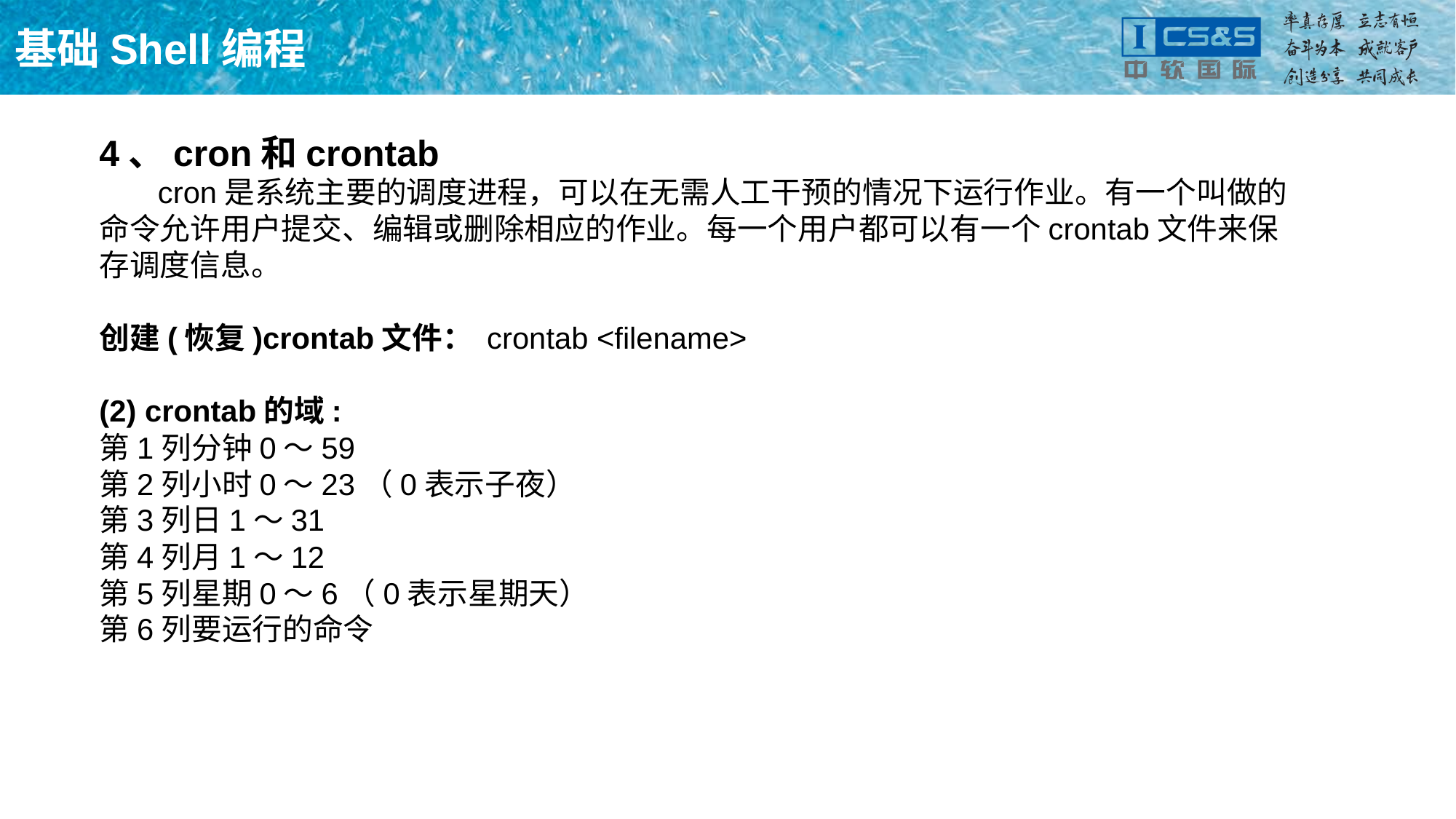

# 基础Shell编程
4、cron和crontab
       cron是系统主要的调度进程，可以在无需人工干预的情况下运行作业。有一个叫做的命令允许用户提交、编辑或删除相应的作业。每一个用户都可以有一个crontab文件来保存调度信息。

创建(恢复)crontab文件： crontab <filename>

(2) crontab的域:
第1列分钟0～59
第2列小时0～23（0表示子夜）
第3列日1～31
第4列月1～12
第5列星期0～6（0表示星期天）
第6列要运行的命令

25